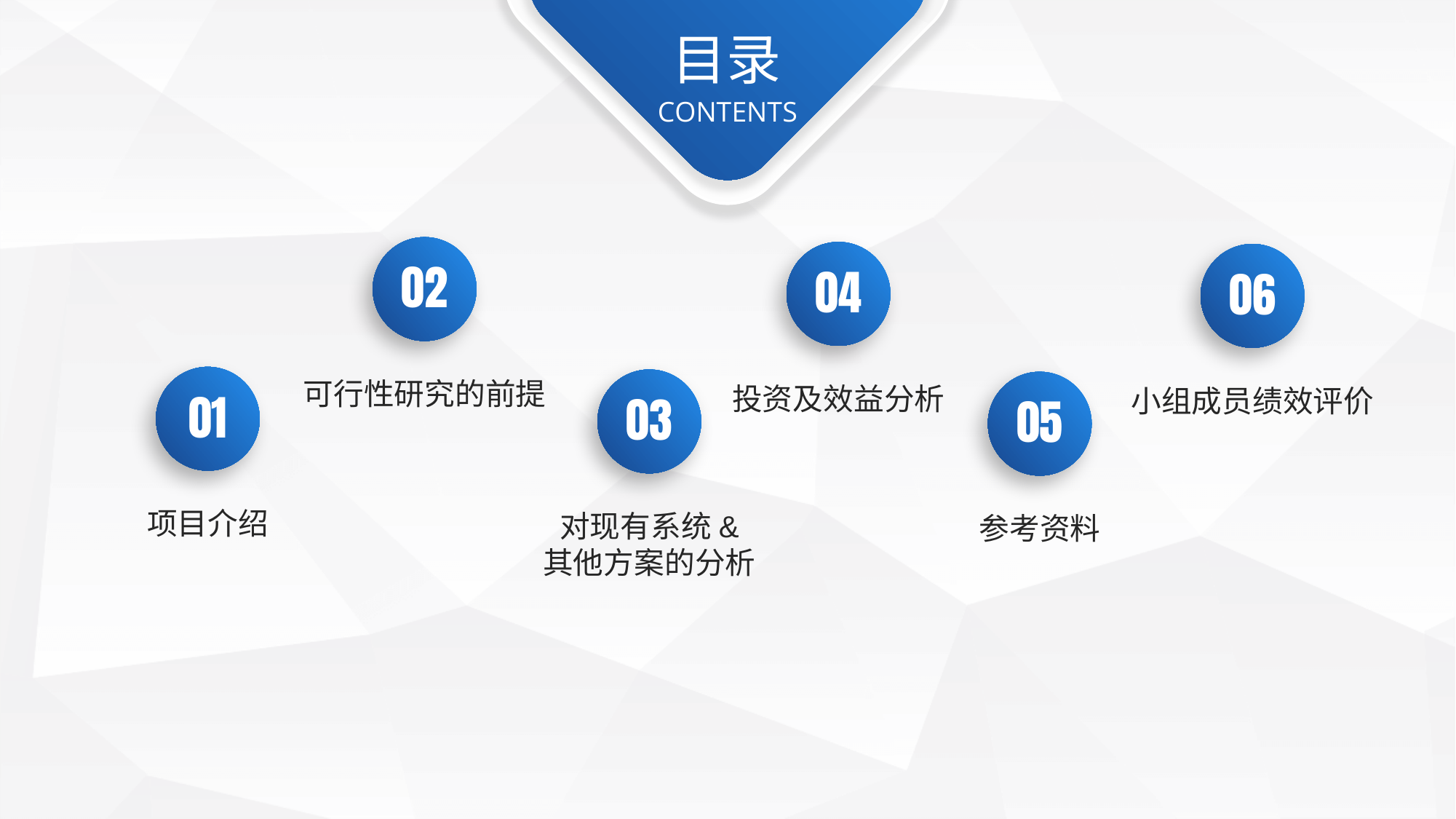

目录
CONTENTS
02
可行性研究的前提
04
投资及效益分析
06
小组成员绩效评价
01
项目介绍
03
对现有系统&
其他方案的分析
05
参考资料